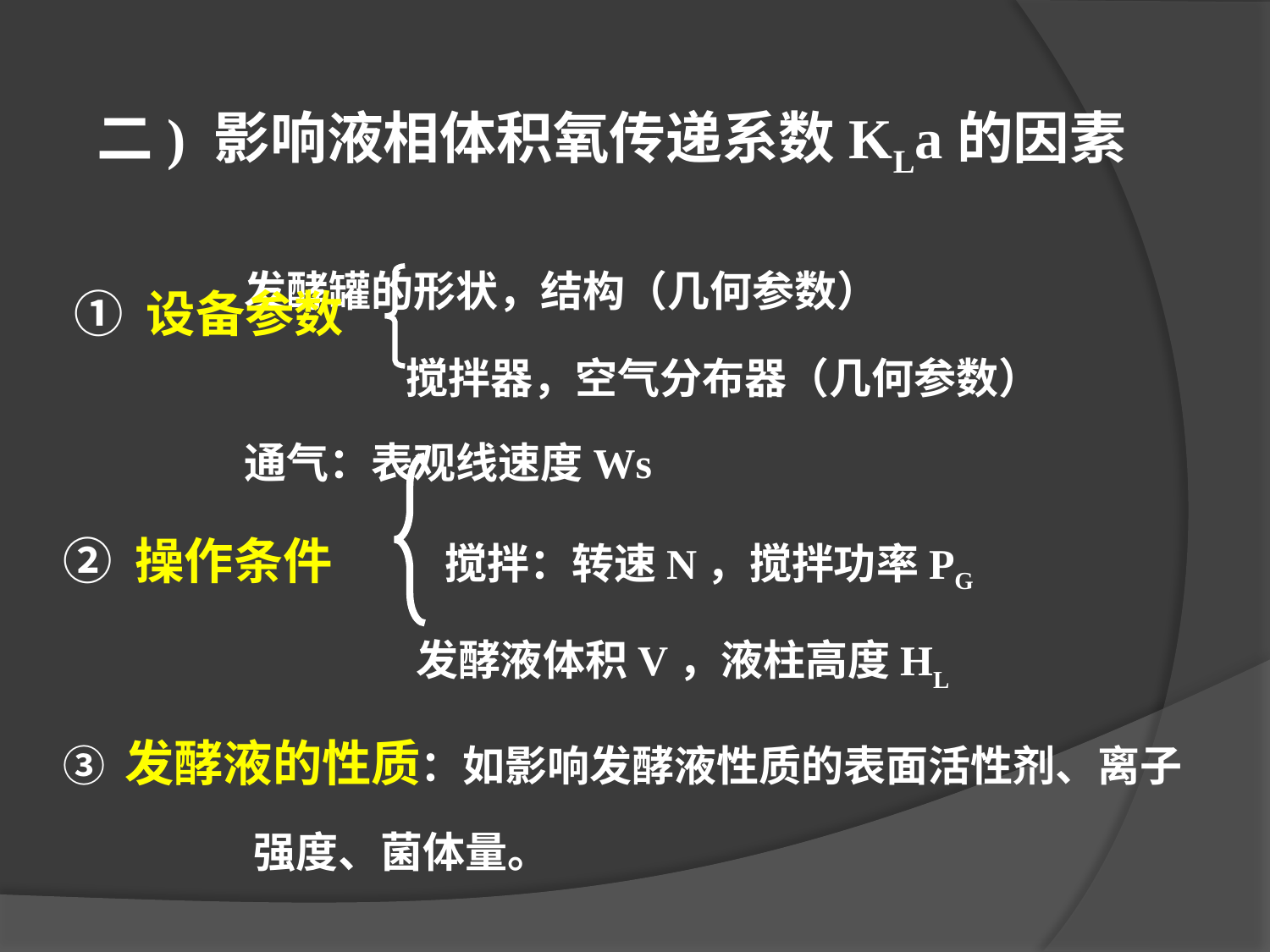

二) 影响液相体积氧传递系数KLa的因素
              发酵罐的形状，结构（几何参数）
                                   搅拌器，空气分布器（几何参数）
                  通气：表观线速度Ws
② 操作条件          搅拌：转速N，搅拌功率PG
                                    发酵液体积V，液柱高度HL
③ 发酵液的性质：如影响发酵液性质的表面活性剂、离子
                   强度、菌体量。

① 设备参数